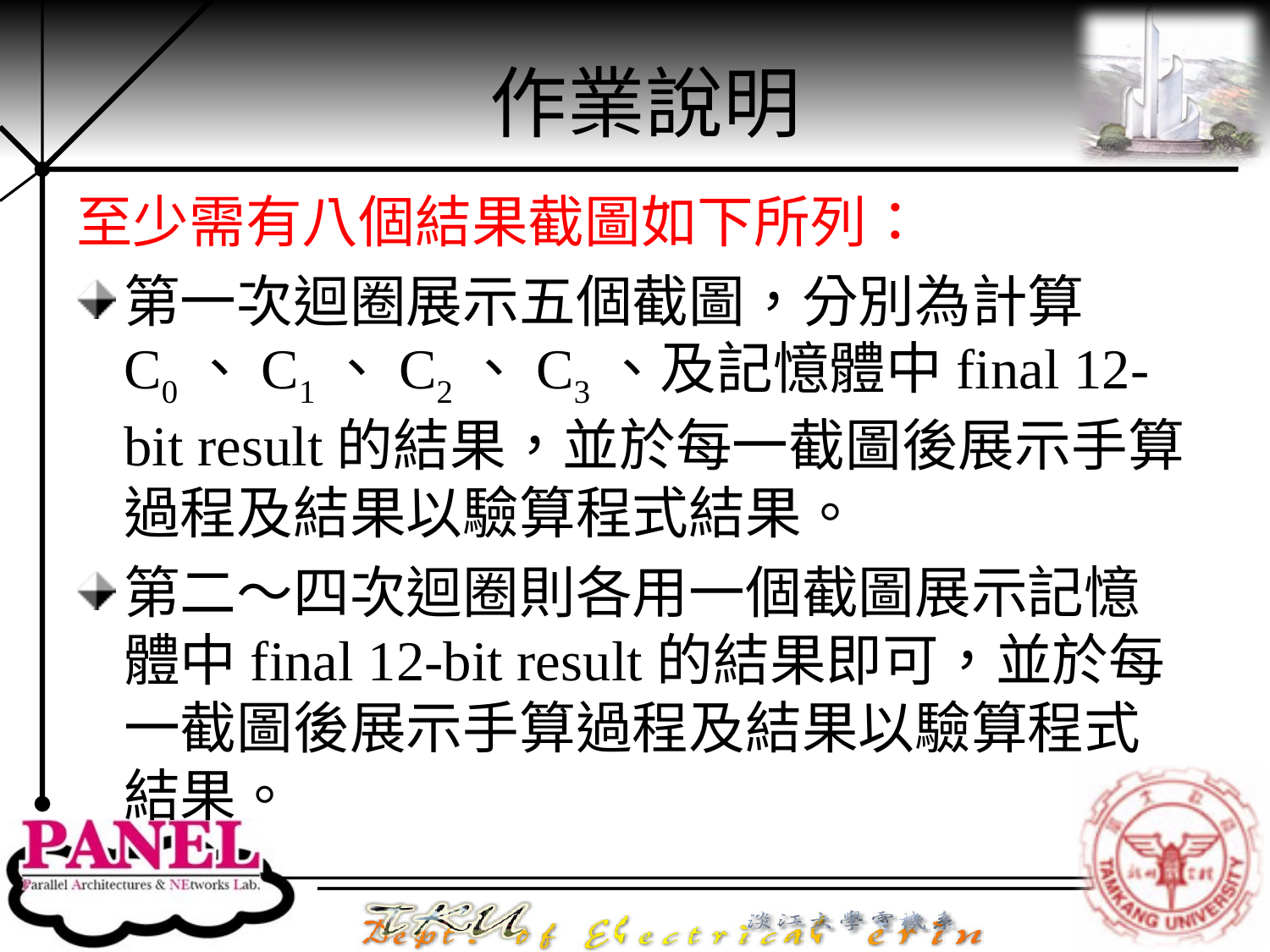

# 作業說明
至少需有八個結果截圖如下所列：
第一次迴圈展示五個截圖，分別為計算C0、C1、C2、C3、及記憶體中final 12-bit result的結果，並於每一截圖後展示手算過程及結果以驗算程式結果。
第二～四次迴圈則各用一個截圖展示記憶體中final 12-bit result的結果即可，並於每一截圖後展示手算過程及結果以驗算程式結果。